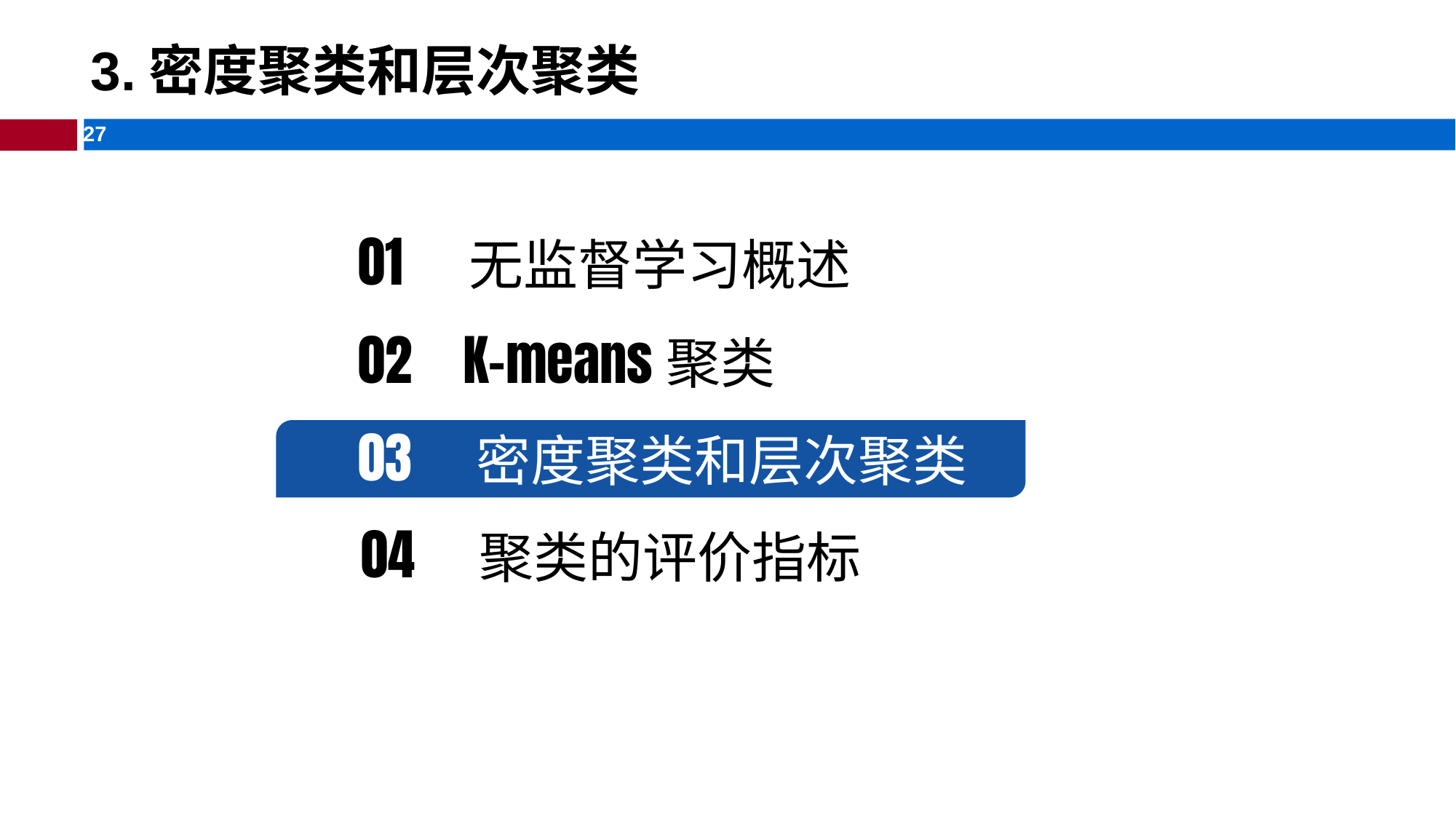

# 3.密度聚类和层次聚类
01    无监督学习概述
02    K-means聚类

03    密度聚类和层次聚类
04    聚类的评价指标